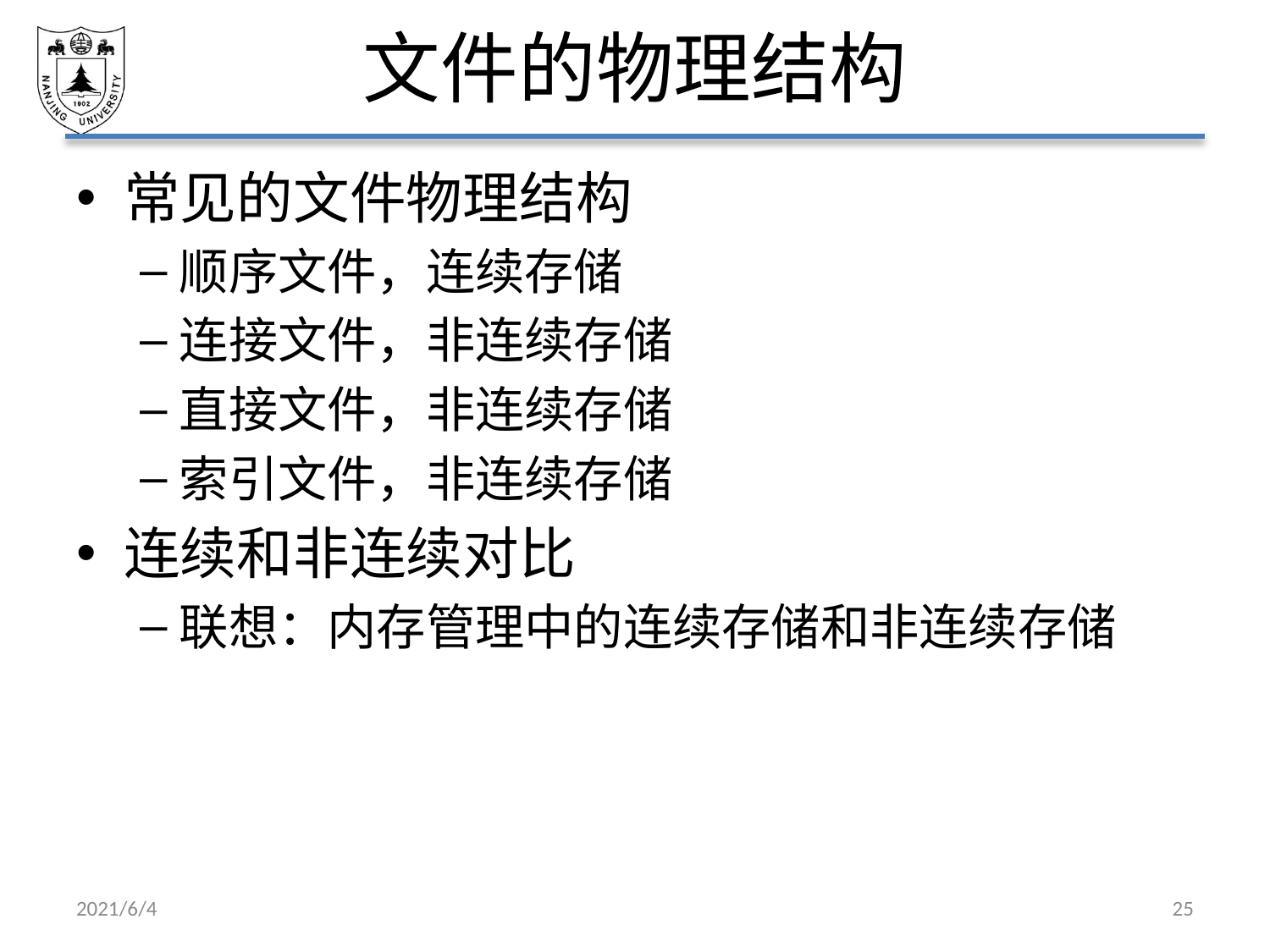

# 文件的物理结构
常见的文件物理结构
顺序文件，连续存储
连接文件，非连续存储
直接文件，非连续存储
索引文件，非连续存储
连续和非连续对比
联想：内存管理中的连续存储和非连续存储

2021/6/4
25